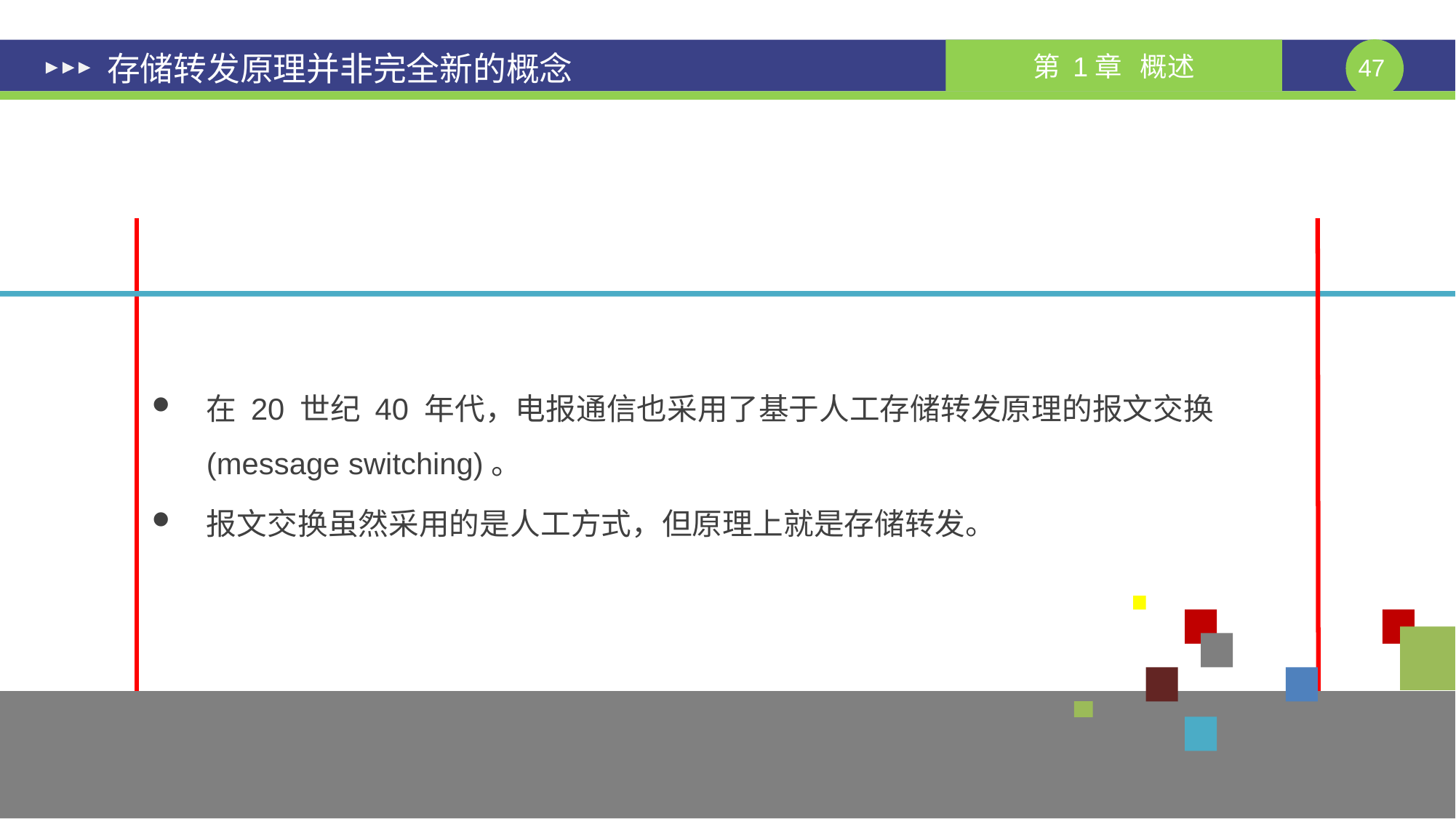

# 存储转发原理并非完全新的概念

在 20 世纪 40 年代，电报通信也采用了基于人工存储转发原理的报文交换(message switching)。
报文交换虽然采用的是人工方式，但原理上就是存储转发。